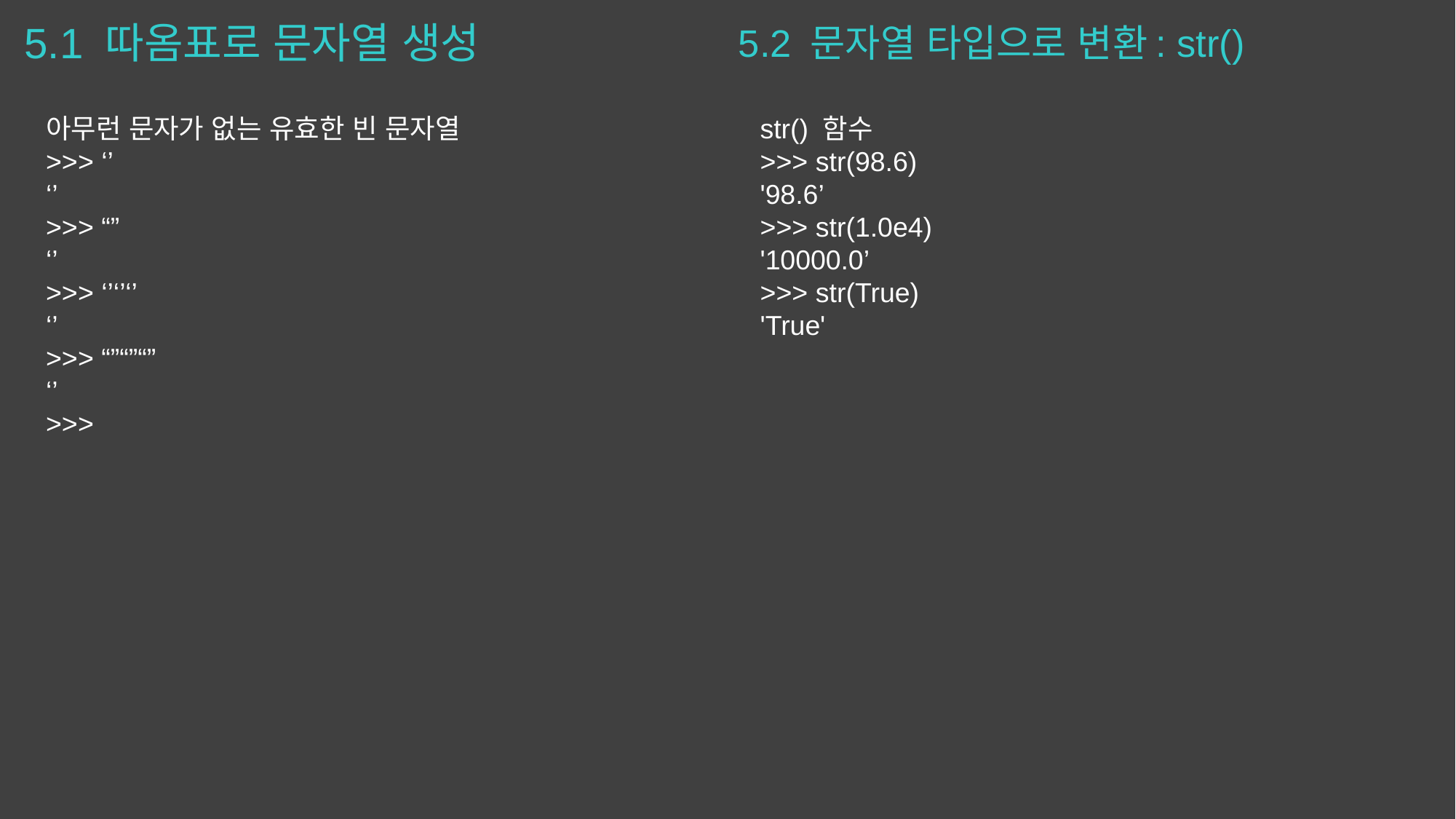

# 5.1 따옴표로 문자열 생성
5.2 문자열 타입으로 변환: str()
아무런 문자가 없는 유효한 빈 문자열
>>> ‘’
‘’
>>> “”
‘’
>>> ‘’‘’‘’
‘’
>>> “”“”“”
‘’
>>>
str() 함수
>>> str(98.6)
'98.6’
>>> str(1.0e4)
'10000.0’
>>> str(True)
'True'